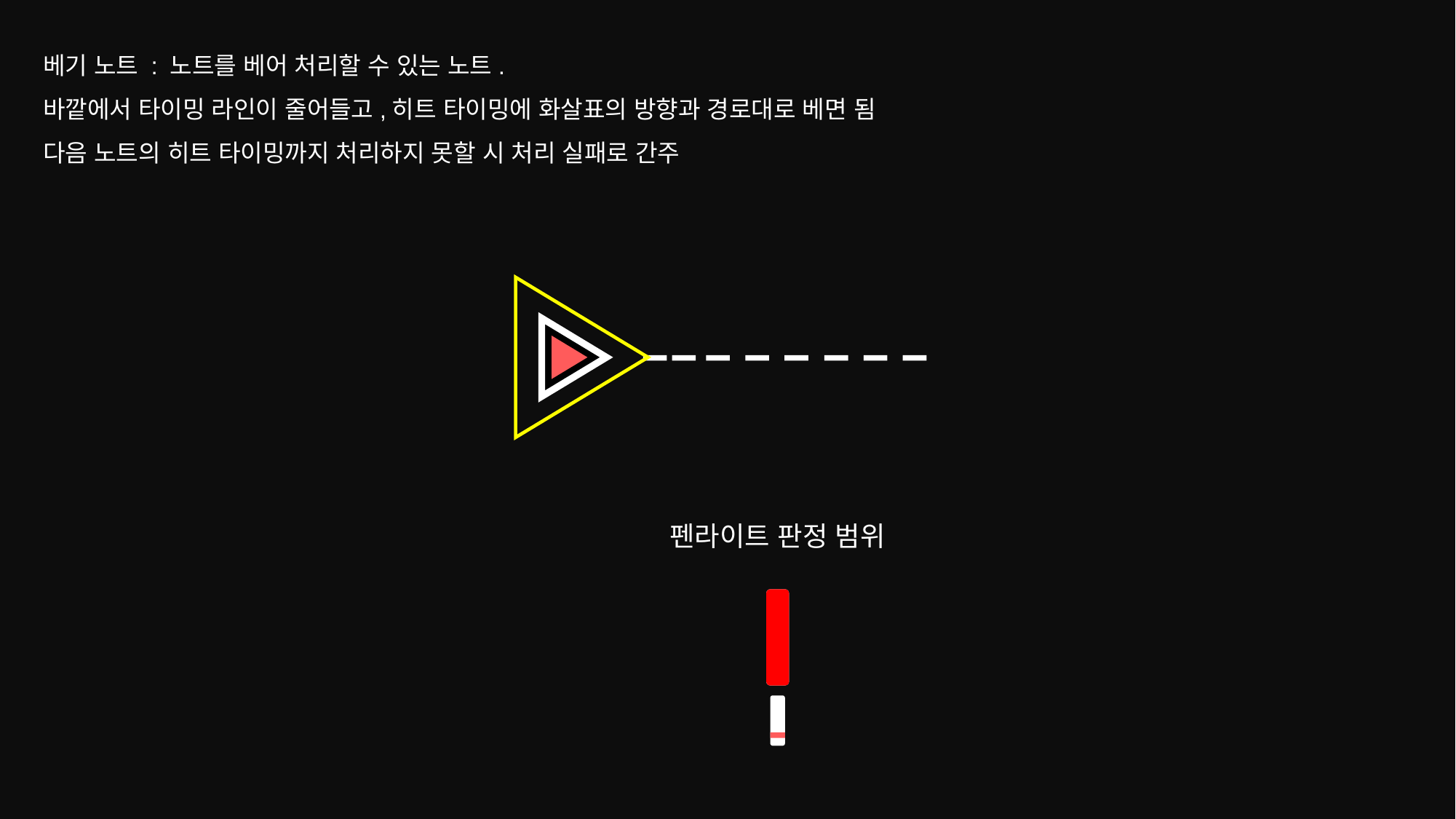

베기 노트 : 노트를 베어 처리할 수 있는 노트.
바깥에서 타이밍 라인이 줄어들고,히트 타이밍에 화살표의 방향과 경로대로 베면 됨
다음 노트의 히트 타이밍까지 처리하지 못할 시 처리 실패로 간주

펜라이트 판정 범위